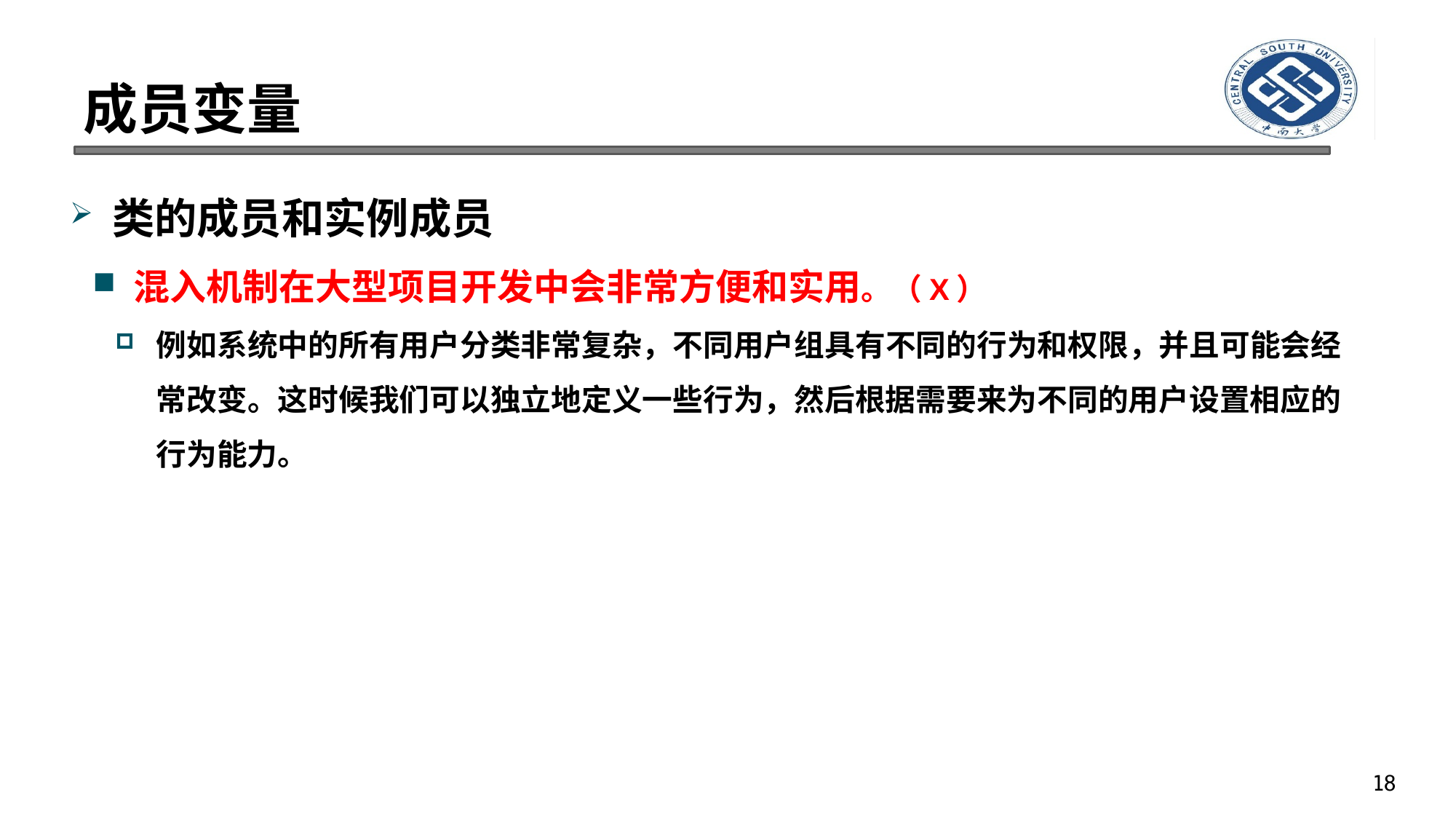

# 成员变量
类的成员和实例成员
混入机制在大型项目开发中会非常方便和实用。（X）
例如系统中的所有用户分类非常复杂，不同用户组具有不同的行为和权限，并且可能会经常改变。这时候我们可以独立地定义一些行为，然后根据需要来为不同的用户设置相应的行为能力。

18